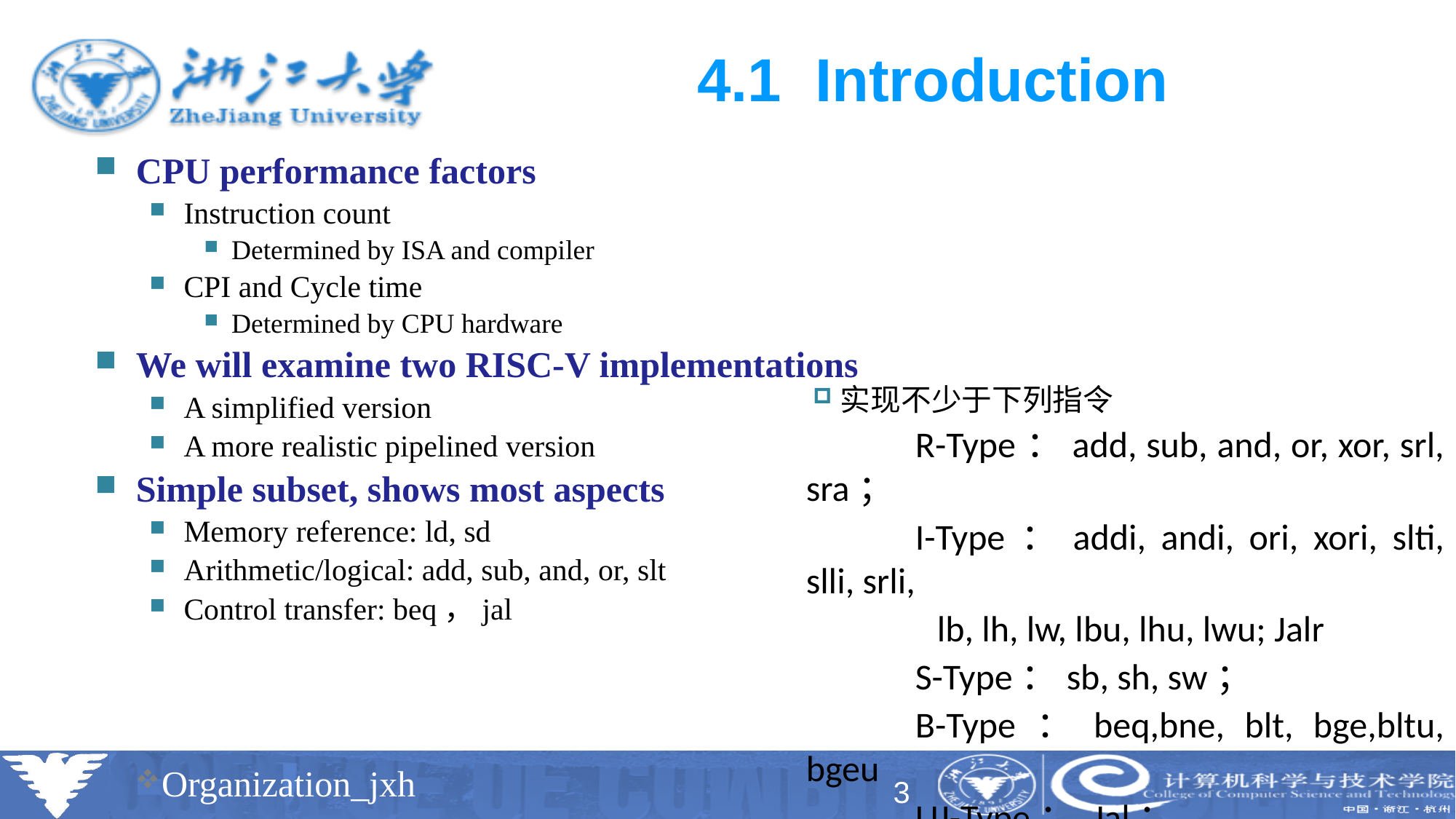

# 4.1  Introduction
CPU performance factors
Instruction count
Determined by ISA and compiler
CPI and Cycle time
Determined by CPU hardware
We will examine two RISC-V implementations
A simplified version
A more realistic pipelined version
Simple subset, shows most aspects
Memory reference: ld, sd
Arithmetic/logical: add, sub, and, or, slt
Control transfer: beq，jal
实现不少于下列指令
	R-Type：add, sub, and, or, xor, srl, sra；
	I-Type：addi, andi, ori, xori, slti, slli, srli,
                lb, lh, lw, lbu, lhu, lwu; Jalr
	S-Type：sb, sh, sw；
	B-Type：beq,bne, blt, bge,bltu, bgeu
	UJ-Type： Jal；
 U-type:     Lui;